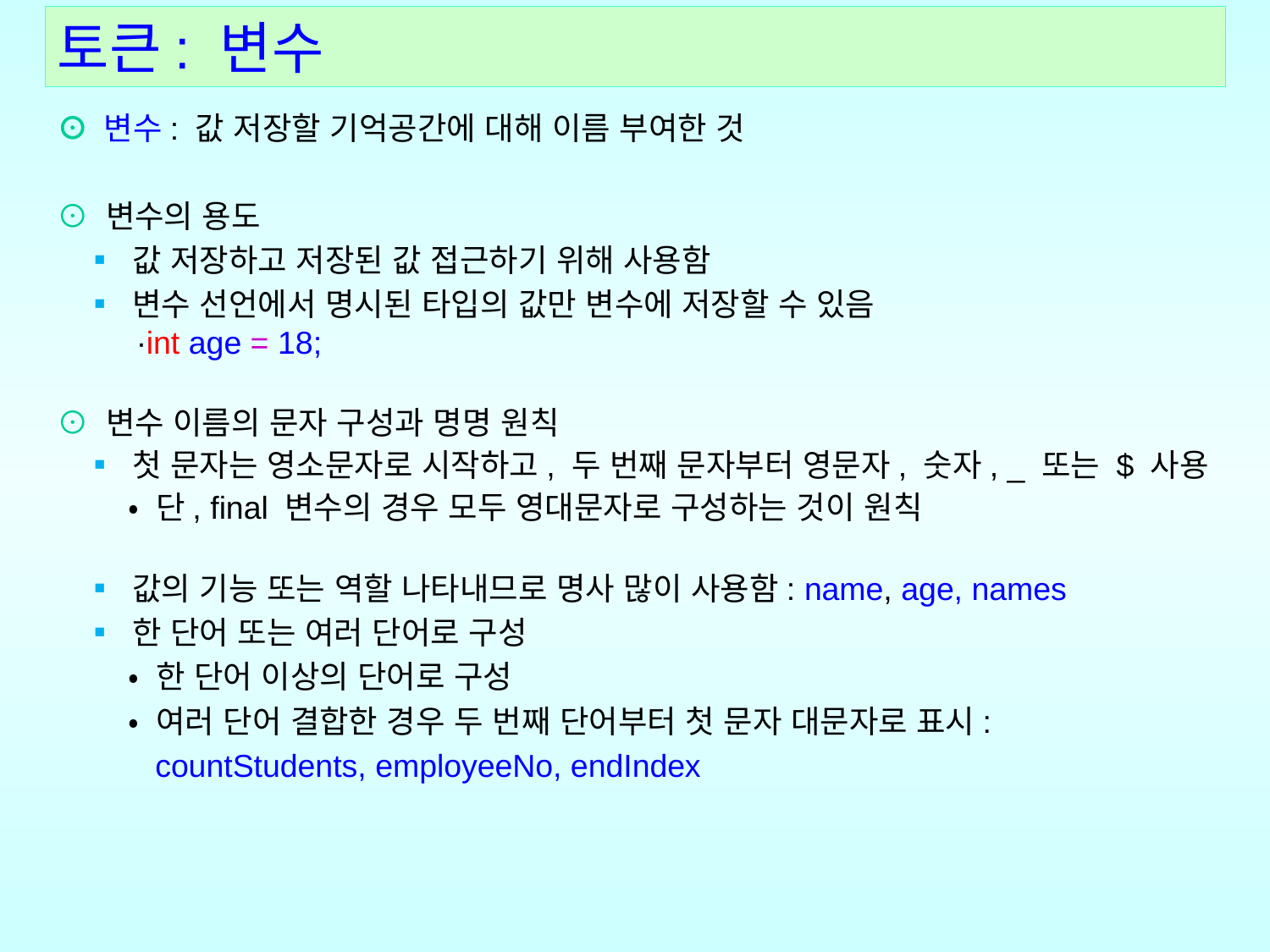

토큰: 변수
⊙ 변수: 값 저장할 기억공간에 대해 이름 부여한 것

⊙ 변수의 용도
   ▪ 값 저장하고 저장된 값 접근하기 위해 사용함
   ▪ 변수 선언에서 명시된 타입의 값만 변수에 저장할 수 있음
         ∙int age = 18;

⊙ 변수 이름의 문자 구성과 명명 원칙
   ▪ 첫 문자는 영소문자로 시작하고, 두 번째 문자부터 영문자, 숫자, _ 또는 $ 사용
        • 단, final 변수의 경우 모두 영대문자로 구성하는 것이 원칙

   ▪ 값의 기능 또는 역할 나타내므로 명사 많이 사용함: name, age, names
   ▪ 한 단어 또는 여러 단어로 구성
        • 한 단어 이상의 단어로 구성
        • 여러 단어 결합한 경우 두 번째 단어부터 첫 문자 대문자로 표시:
           countStudents, employeeNo, endIndex